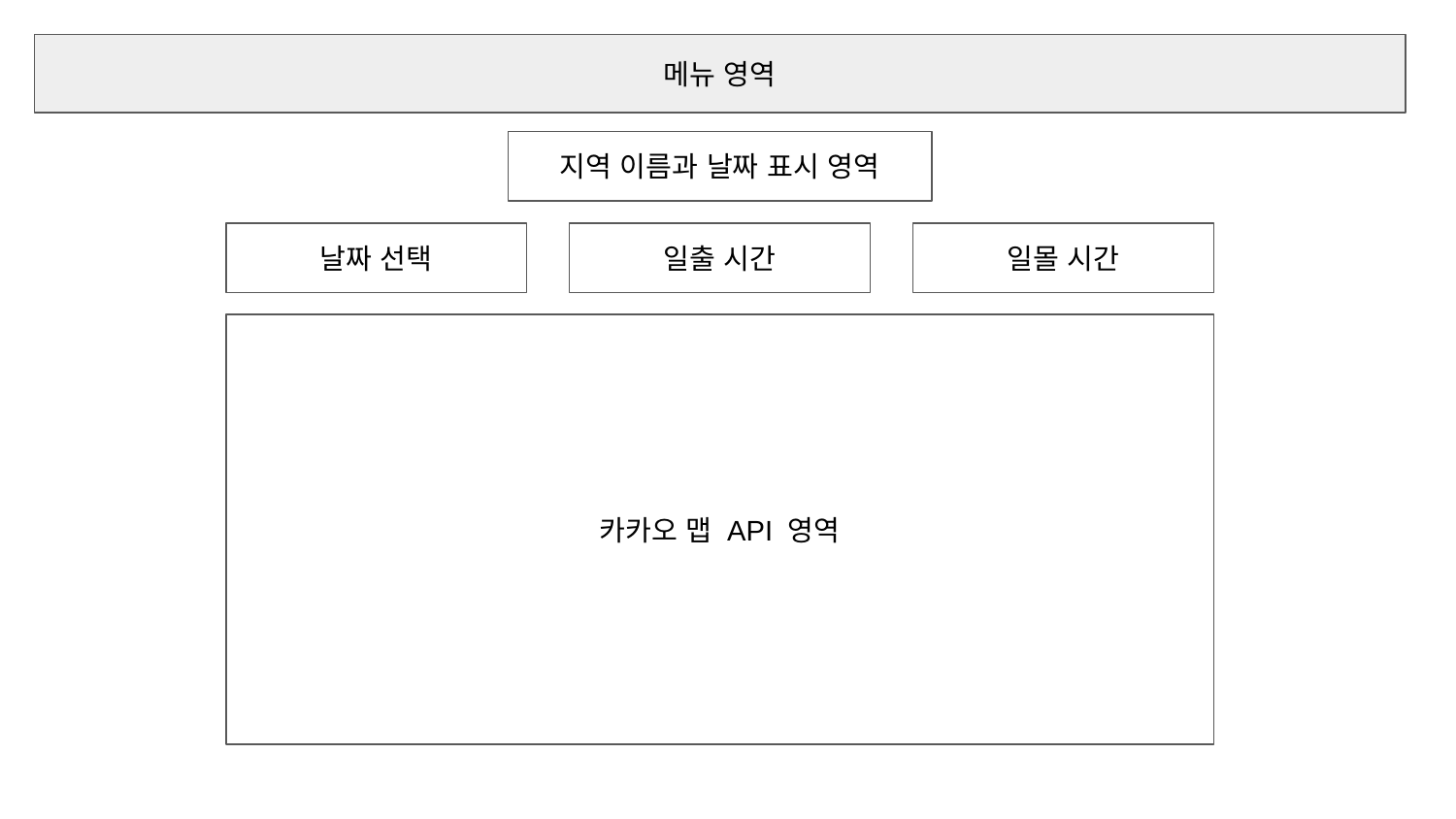

메뉴 영역
지역 이름과 날짜 표시 영역
날짜 선택
일출 시간
일몰 시간
카카오 맵 API 영역